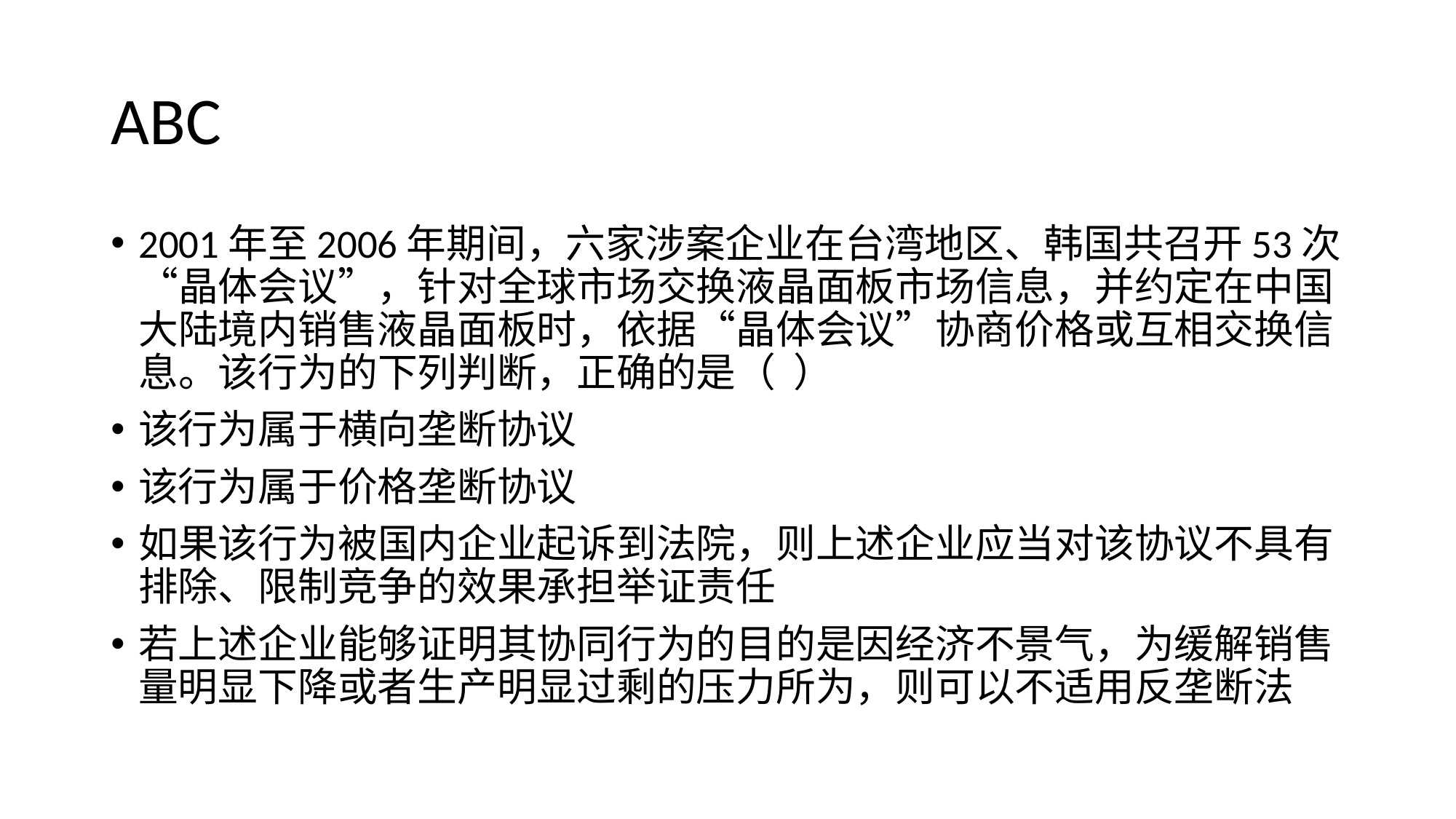

# ABC
2001年至2006年期间，六家涉案企业在台湾地区、韩国共召开53次“晶体会议”，针对全球市场交换液晶面板市场信息，并约定在中国大陆境内销售液晶面板时，依据“晶体会议”协商价格或互相交换信息。该行为的下列判断，正确的是（  ）
该行为属于横向垄断协议
该行为属于价格垄断协议
如果该行为被国内企业起诉到法院，则上述企业应当对该协议不具有排除、限制竞争的效果承担举证责任
若上述企业能够证明其协同行为的目的是因经济不景气，为缓解销售量明显下降或者生产明显过剩的压力所为，则可以不适用反垄断法